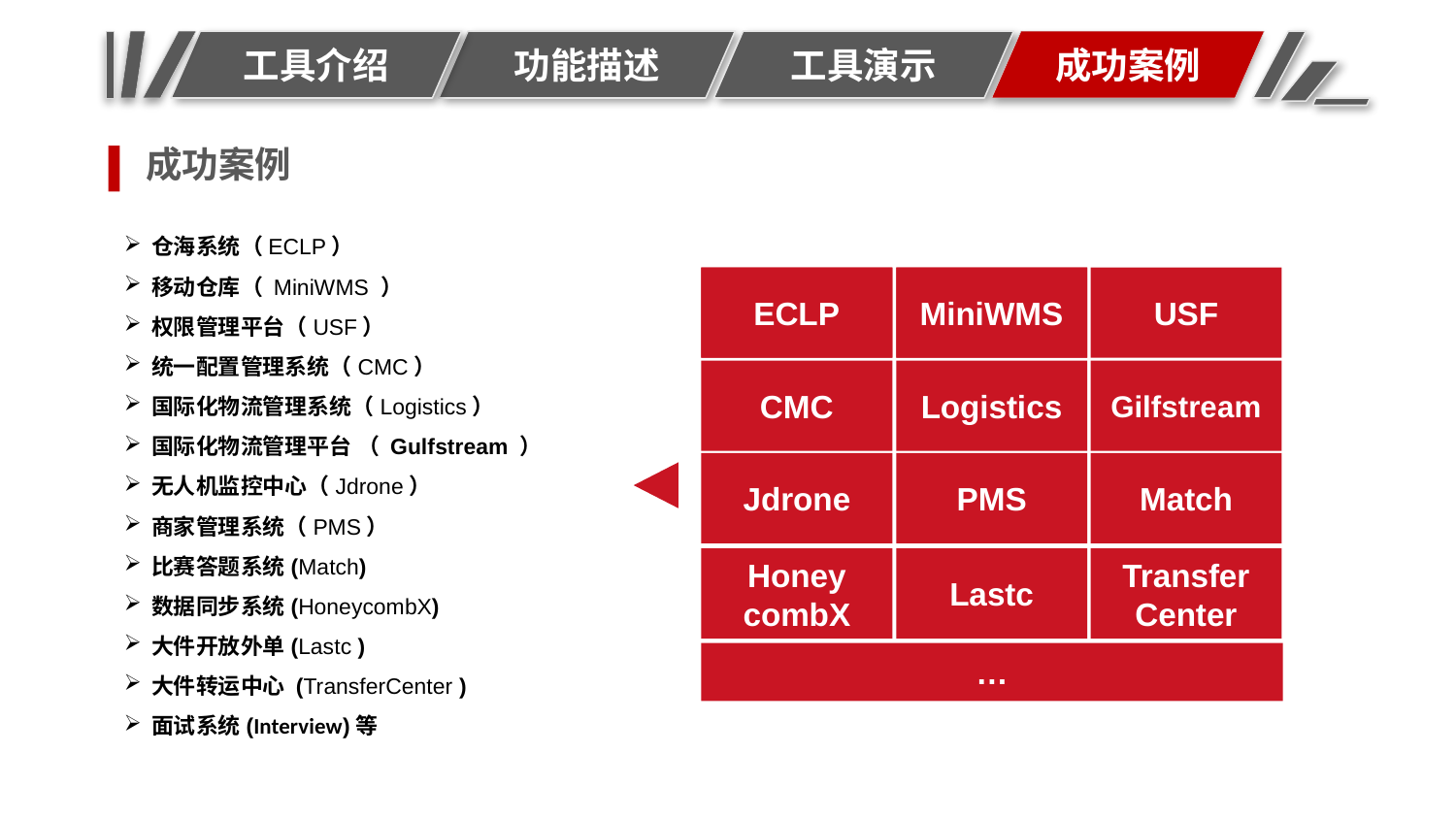

工具介绍
功能描述
成功案例
工具演示

成功案例

传统的手动编码
仓海系统（ECLP）
移动仓库（ MiniWMS ）
权限管理平台（USF）
统一配置管理系统（CMC）
国际化物流管理系统（Logistics）
国际化物流管理平台 （ Gulfstream ）
无人机监控中心（Jdrone）
商家管理系统（PMS）
比赛答题系统(Match)
数据同步系统(HoneycombX)
大件开放外单(Lastc )
大件转运中心 (TransferCenter )
面试系统(Interview)等
ECLP
ECLP
MiniWMS
MiniWMS
USF
CMC
Logistics
Gilfstream
Jdrone
PMS
Match

Honey
combX
Lastc
Transfer
Center
…